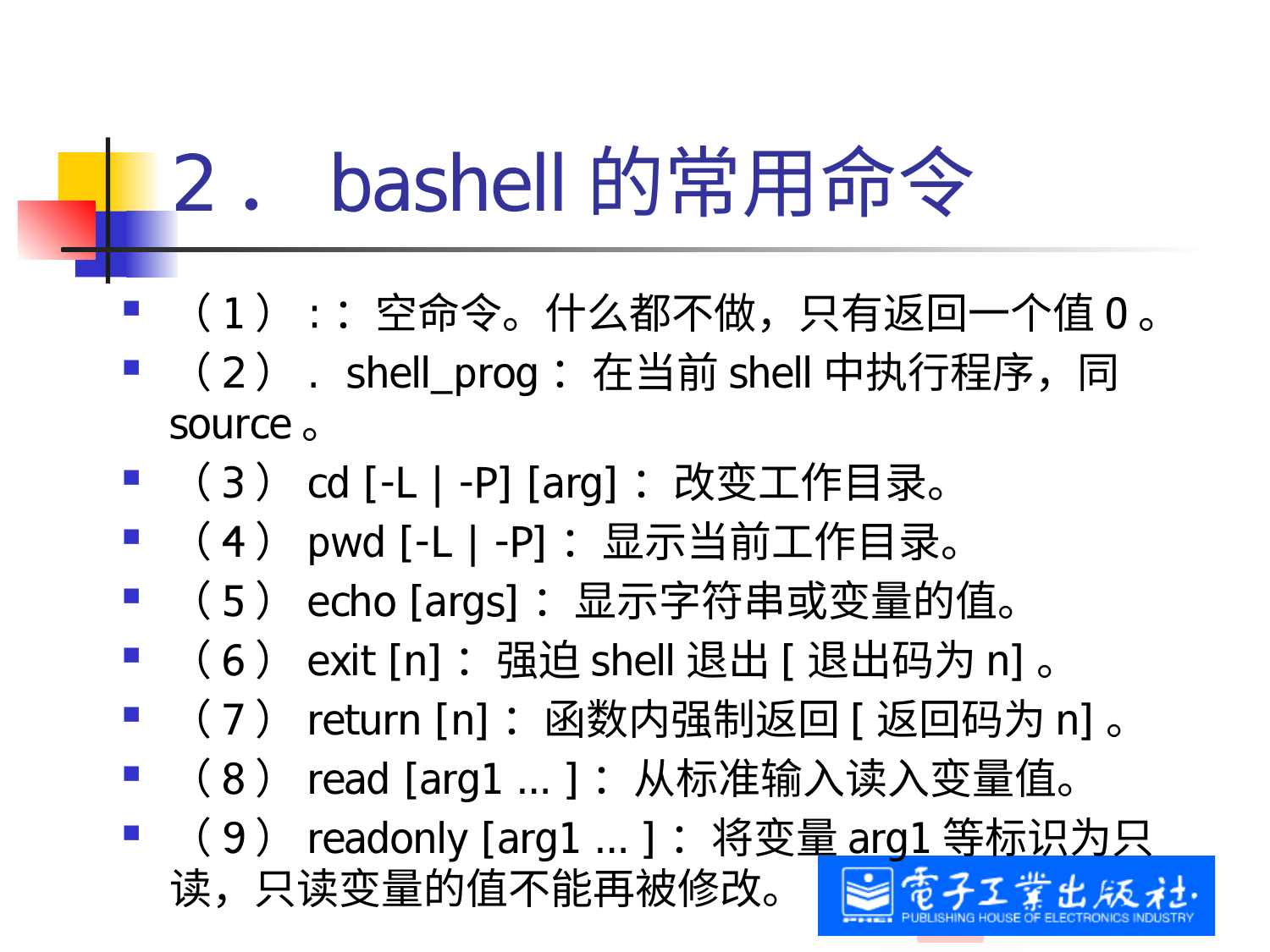

# 2．bashell的常用命令
（1）:：空命令。什么都不做，只有返回一个值0。
（2）.  shell_prog：在当前shell中执行程序，同source。
（3）cd [-L | -P] [arg]：改变工作目录。
（4）pwd [-L | -P]：显示当前工作目录。
（5）echo [args]：显示字符串或变量的值。
（6）exit [n]：强迫shell退出[退出码为n]。
（7）return [n]：函数内强制返回[返回码为n]。
（8）read [arg1 … ]：从标准输入读入变量值。
（9）readonly [arg1 … ]：将变量arg1等标识为只读，只读变量的值不能再被修改。